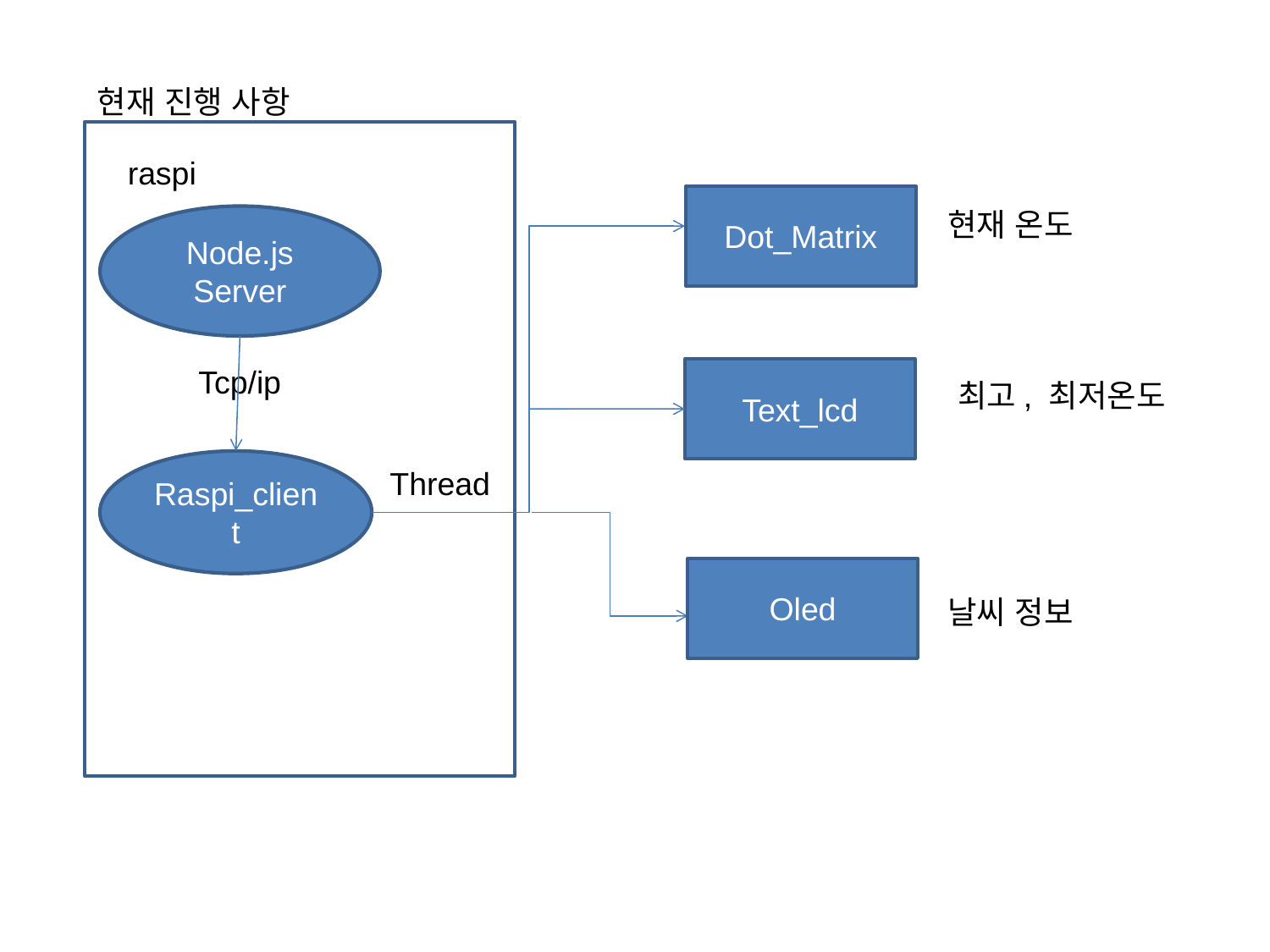

현재 진행 사항

raspi
Dot_Matrix
현재 온도
Node.js Server
Tcp/ip
Text_lcd
최고, 최저온도
Raspi_client
Thread
Oled
날씨 정보